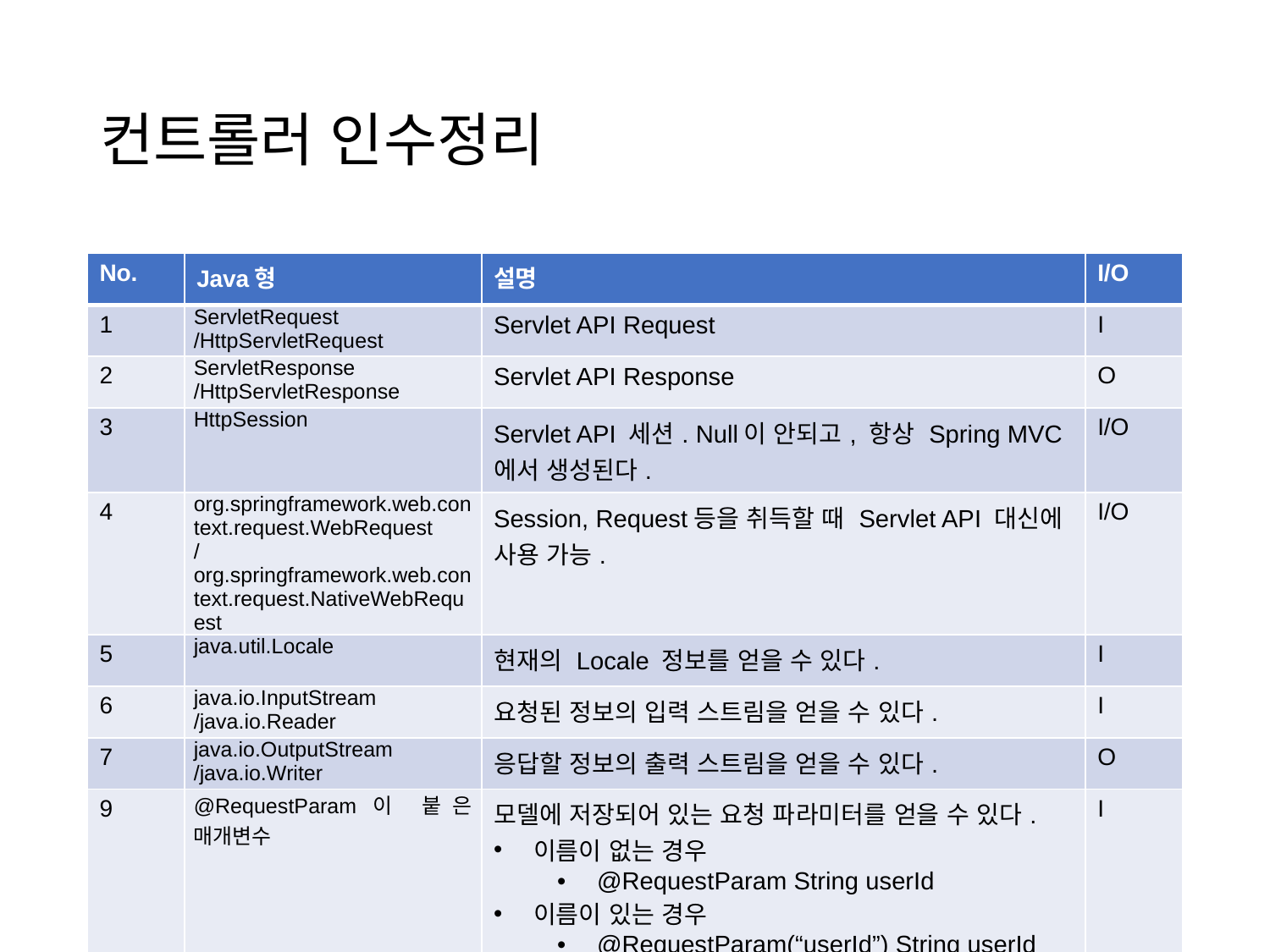

# 컨트롤러 인수정리
| No. | Java형 | 설명 | I/O |
| --- | --- | --- | --- |
| 1 | ServletRequest /HttpServletRequest | Servlet API Request | I |
| 2 | ServletResponse /HttpServletResponse | Servlet API Response | O |
| 3 | HttpSession | Servlet API 세션. Null이 안되고, 항상 Spring MVC에서 생성된다. | I/O |
| 4 | org.springframework.web.context.request.WebRequest /org.springframework.web.context.request.NativeWebRequest | Session, Request등을 취득할 때 Servlet API 대신에 사용 가능. | I/O |
| 5 | java.util.Locale | 현재의 Locale 정보를 얻을 수 있다. | I |
| 6 | java.io.InputStream /java.io.Reader | 요청된 정보의 입력 스트림을 얻을 수 있다. | I |
| 7 | java.io.OutputStream /java.io.Writer | 응답할 정보의 출력 스트림을 얻을 수 있다. | O |
| 9 | @RequestParam이 붙은 매개변수 | 모델에 저장되어 있는 요청 파라미터를 얻을 수 있다. 이름이 없는 경우 @RequestParam String userId 이름이 있는 경우 @RequestParam(“userId”) String userId | I |
51